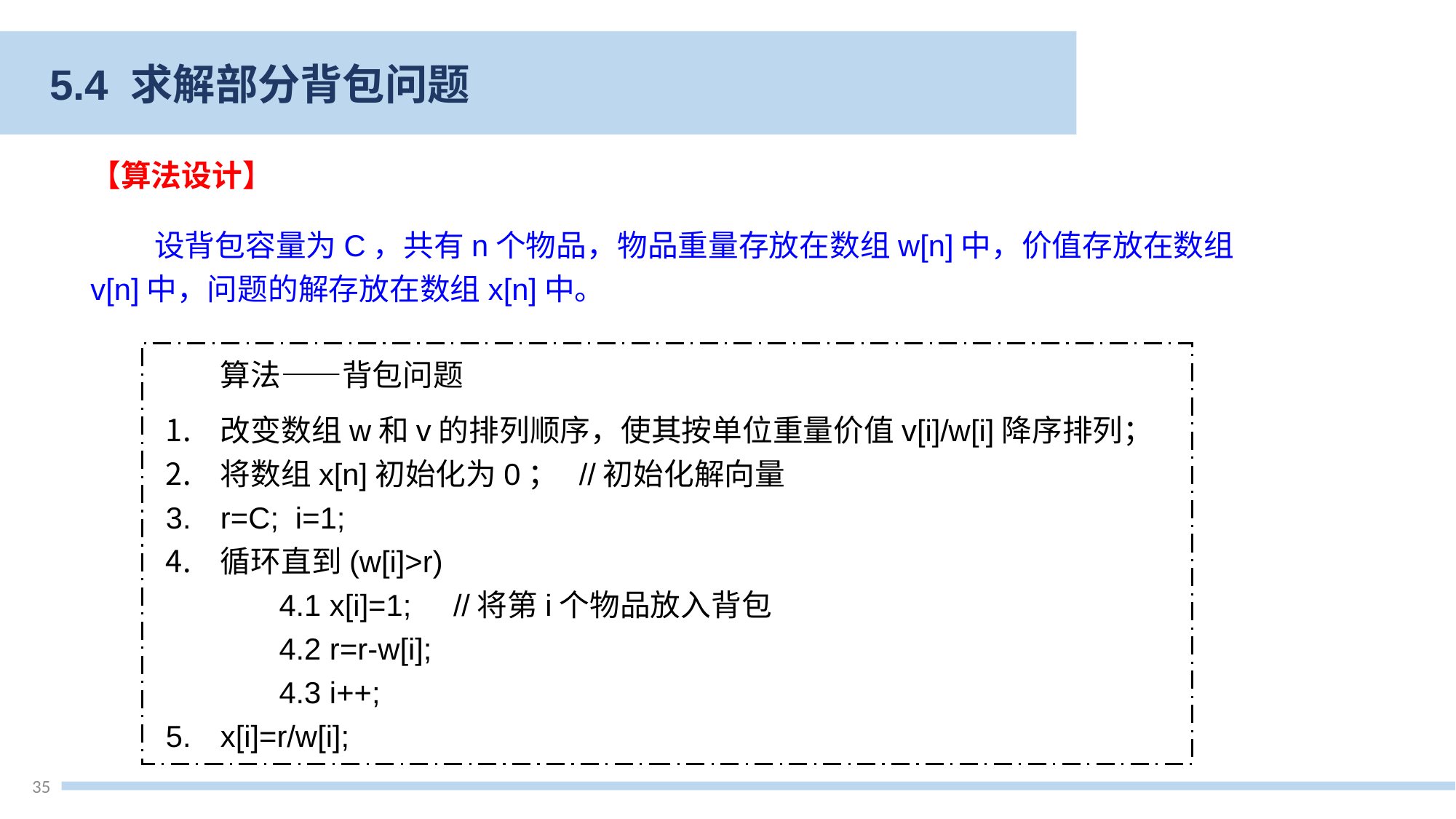

5.4 求解部分背包问题
【算法设计】
设背包容量为C，共有n个物品，物品重量存放在数组w[n]中，价值存放在数组v[n]中，问题的解存放在数组x[n]中。
算法——背包问题
改变数组w和v的排列顺序，使其按单位重量价值v[i]/w[i]降序排列；
将数组x[n]初始化为0；  //初始化解向量
r=C;  i=1;
循环直到(w[i]>r)
       4.1 x[i]=1;     //将第i个物品放入背包
       4.2 r=r-w[i];
       4.3 i++;
x[i]=r/w[i];
35